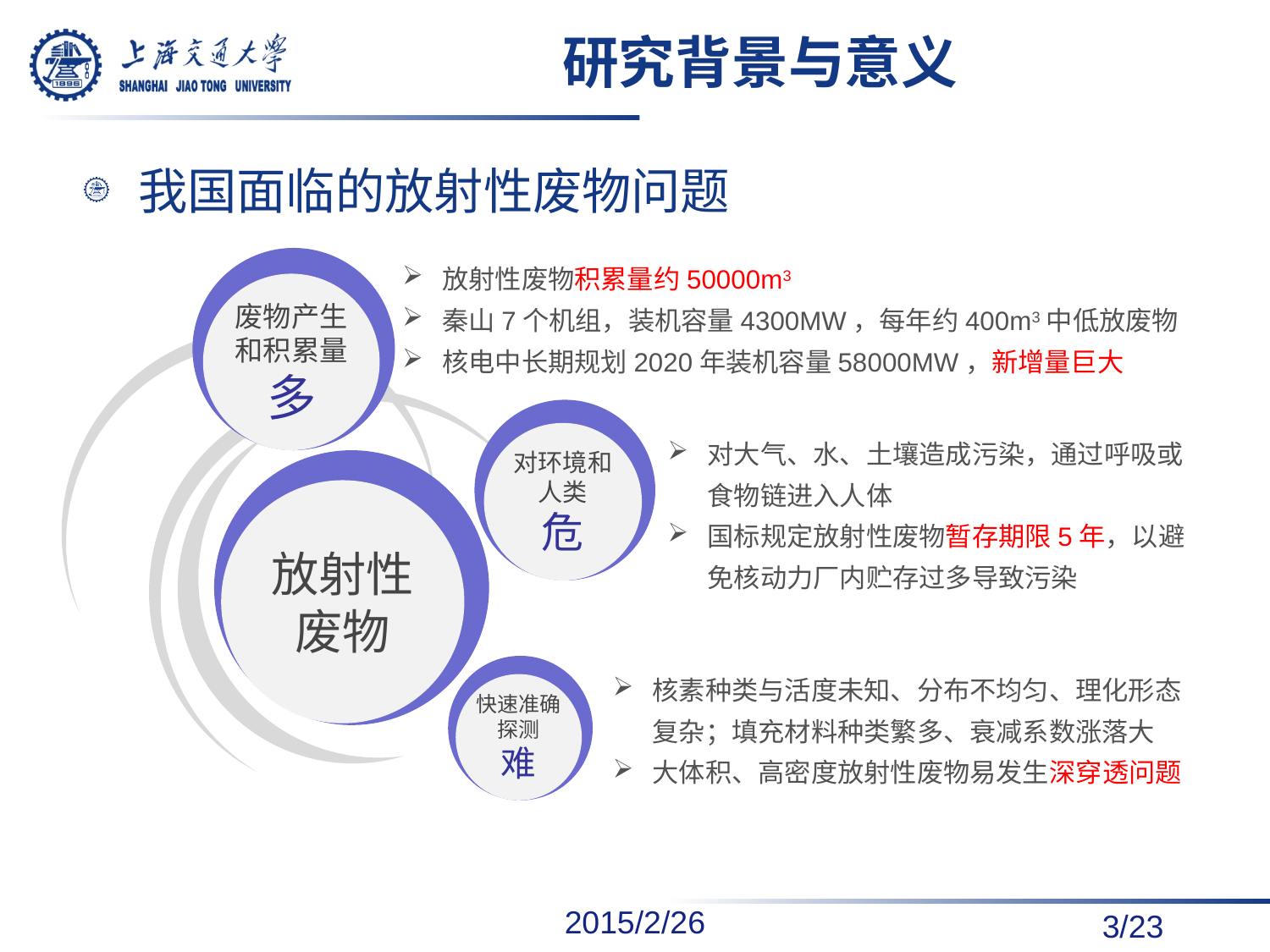

# 研究背景与意义
我国面临的放射性废物问题
放射性废物积累量约50000m3
秦山7个机组，装机容量4300MW，每年约400m3中低放废物
核电中长期规划2020年装机容量58000MW，新增量巨大

废物产生和积累量
多

对大气、水、土壤造成污染，通过呼吸或食物链进入人体
国标规定放射性废物暂存期限5年，以避免核动力厂内贮存过多导致污染
对环境和人类
危

放射性废物

核素种类与活度未知、分布不均匀、理化形态复杂；填充材料种类繁多、衰减系数涨落大
大体积、高密度放射性废物易发生深穿透问题
快速准确探测
难